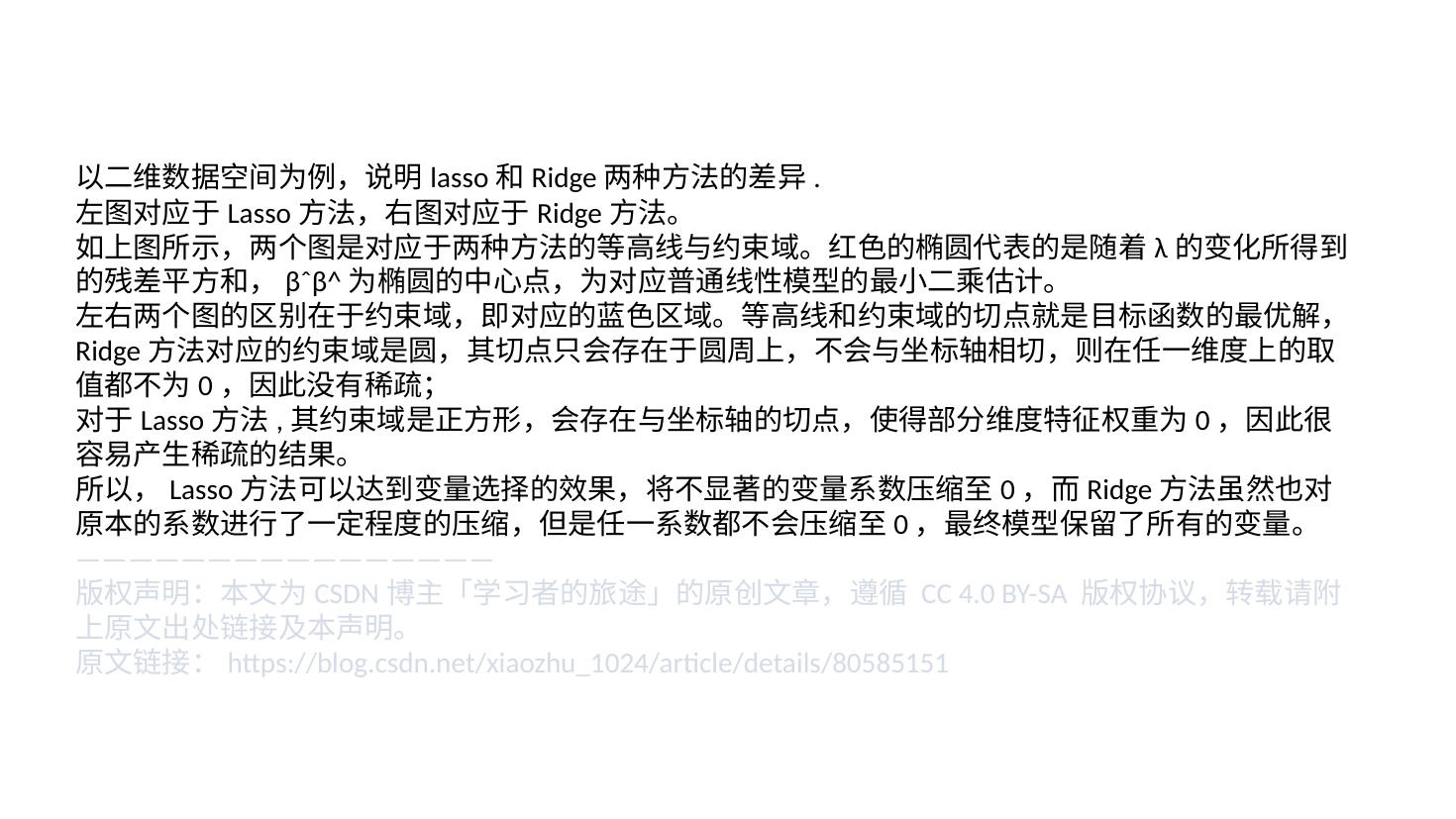

以二维数据空间为例，说明lasso和Ridge两种方法的差异.
左图对应于Lasso方法，右图对应于Ridge方法。
如上图所示，两个图是对应于两种方法的等高线与约束域。红色的椭圆代表的是随着λ的变化所得到的残差平方和，βˆβ^为椭圆的中心点，为对应普通线性模型的最小二乘估计。
左右两个图的区别在于约束域，即对应的蓝色区域。等高线和约束域的切点就是目标函数的最优解，Ridge方法对应的约束域是圆，其切点只会存在于圆周上，不会与坐标轴相切，则在任一维度上的取值都不为0，因此没有稀疏；
对于Lasso方法,其约束域是正方形，会存在与坐标轴的切点，使得部分维度特征权重为0，因此很容易产生稀疏的结果。
所以，Lasso方法可以达到变量选择的效果，将不显著的变量系数压缩至0，而Ridge方法虽然也对原本的系数进行了一定程度的压缩，但是任一系数都不会压缩至0，最终模型保留了所有的变量。
————————————————
版权声明：本文为CSDN博主「学习者的旅途」的原创文章，遵循 CC 4.0 BY-SA 版权协议，转载请附上原文出处链接及本声明。
原文链接：https://blog.csdn.net/xiaozhu_1024/article/details/80585151